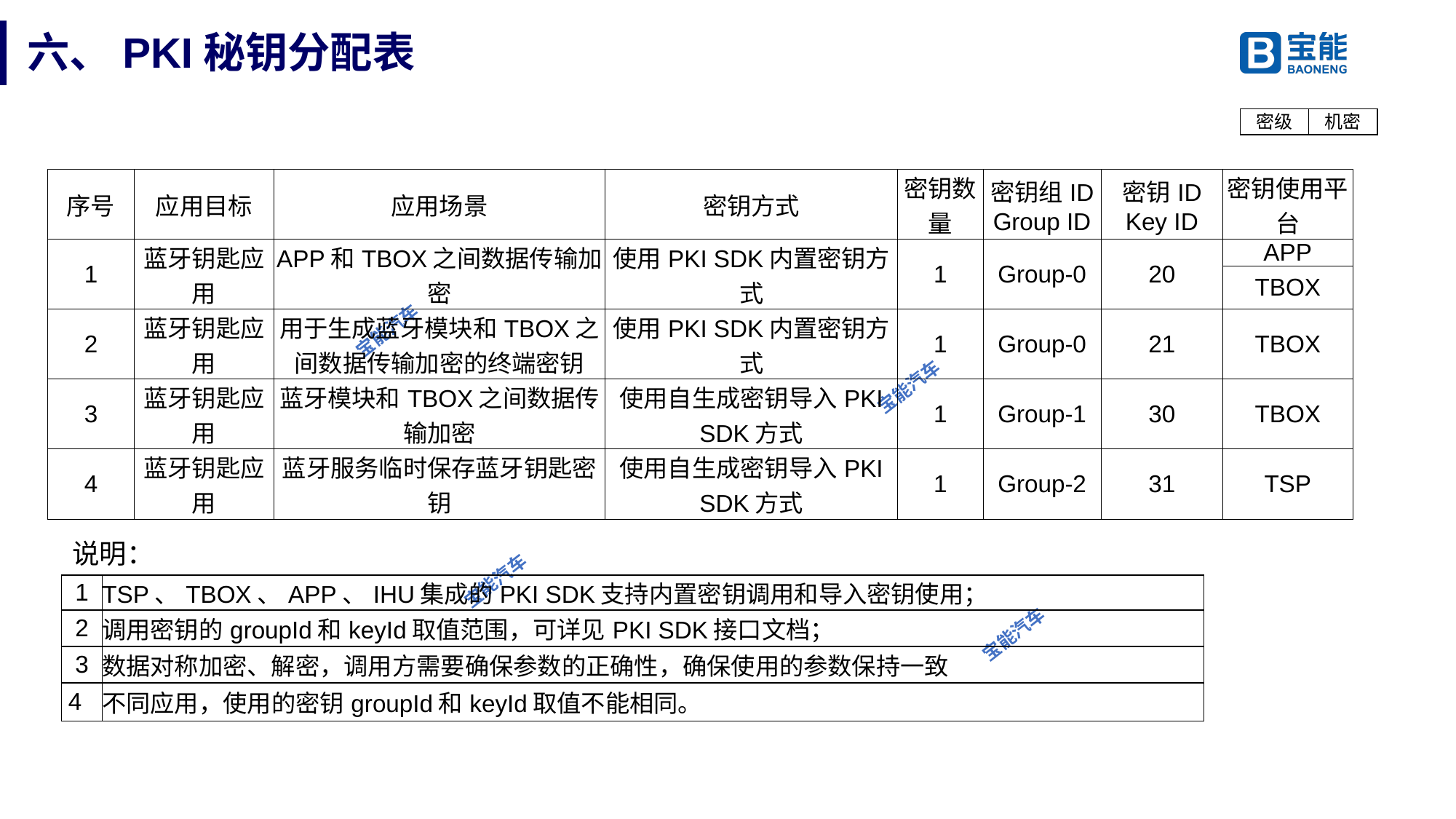

六、PKI秘钥分配表
| 序号 | 应用目标 | 应用场景 | 密钥方式 | 密钥数量 | 密钥组ID Group ID | 密钥ID Key ID | 密钥使用平台 |
| --- | --- | --- | --- | --- | --- | --- | --- |
| 1 | 蓝牙钥匙应用 | APP和TBOX之间数据传输加密 | 使用PKI SDK内置密钥方式 | 1 | Group-0 | 20 | APP |
|  |  |  |  |  |  |  | TBOX |
| 2 | 蓝牙钥匙应用 | 用于生成蓝牙模块和TBOX之间数据传输加密的终端密钥 | 使用PKI SDK内置密钥方式 | 1 | Group-0 | 21 | TBOX |
| 3 | 蓝牙钥匙应用 | 蓝牙模块和TBOX之间数据传输加密 | 使用自生成密钥导入PKI SDK方式 | 1 | Group-1 | 30 | TBOX |
| 4 | 蓝牙钥匙应用 | 蓝牙服务临时保存蓝牙钥匙密钥 | 使用自生成密钥导入PKI SDK方式 | 1 | Group-2 | 31 | TSP |
说明：
| 1 | TSP、TBOX、APP、IHU集成的PKI SDK支持内置密钥调用和导入密钥使用； |
| --- | --- |
| 2 | 调用密钥的groupId和keyId取值范围，可详见PKI SDK接口文档； |
| 3 | 数据对称加密、解密，调用方需要确保参数的正确性，确保使用的参数保持一致 |
| 4 | 不同应用，使用的密钥groupId和keyId取值不能相同。 |
19